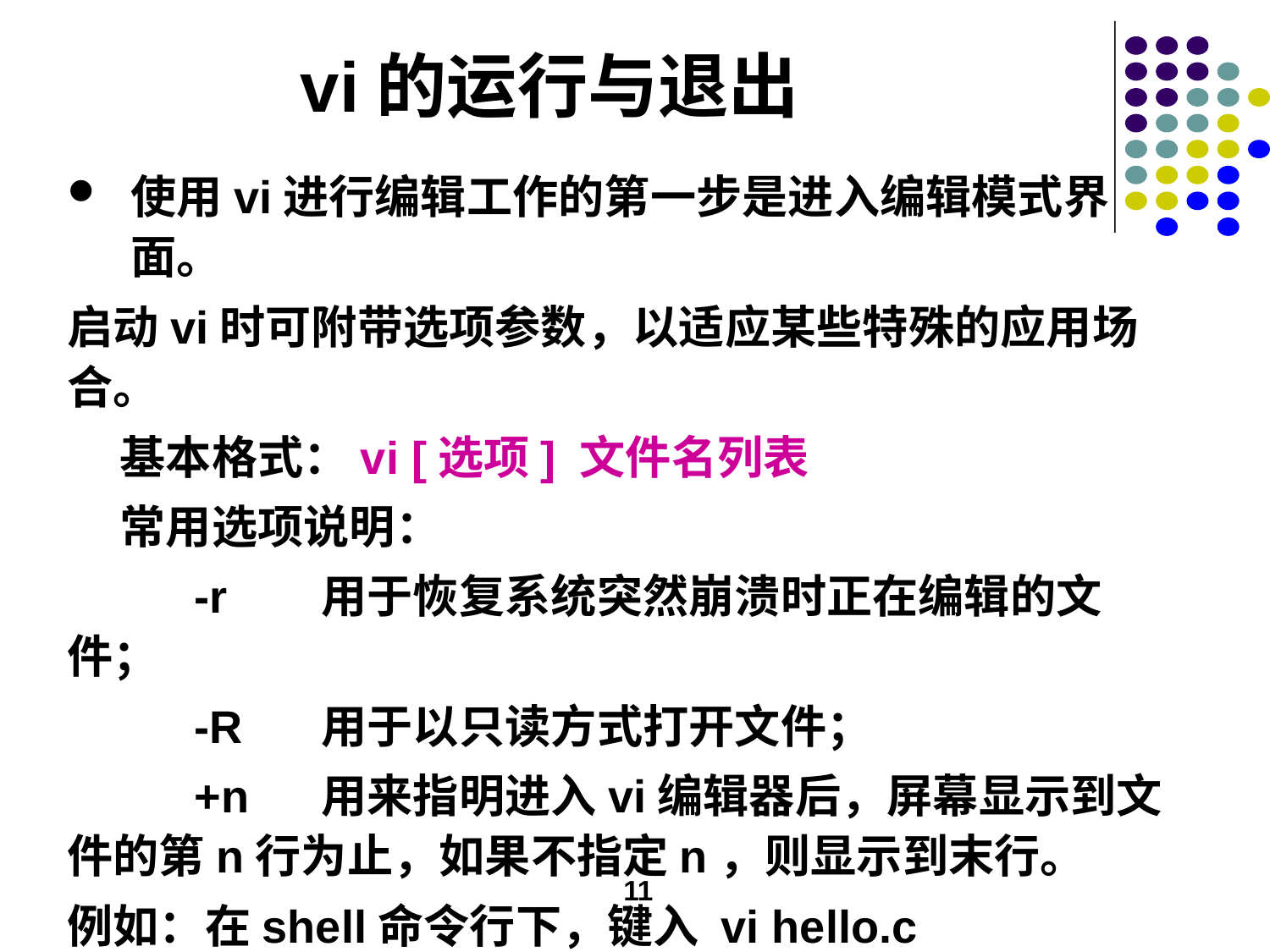

vi的运行与退出
使用vi进行编辑工作的第一步是进入编辑模式界面。
启动vi时可附带选项参数，以适应某些特殊的应用场合。
    基本格式：vi [选项] 文件名列表
    常用选项说明：
	-r	用于恢复系统突然崩溃时正在编辑的文件；
	-R	用于以只读方式打开文件；
	+n	用来指明进入vi编辑器后，屏幕显示到文件的第n行为止，如果不指定n，则显示到末行。
例如：在shell命令行下，键入 vi hello.c
	 ［root@ Linux   root］# vi hello.c
11